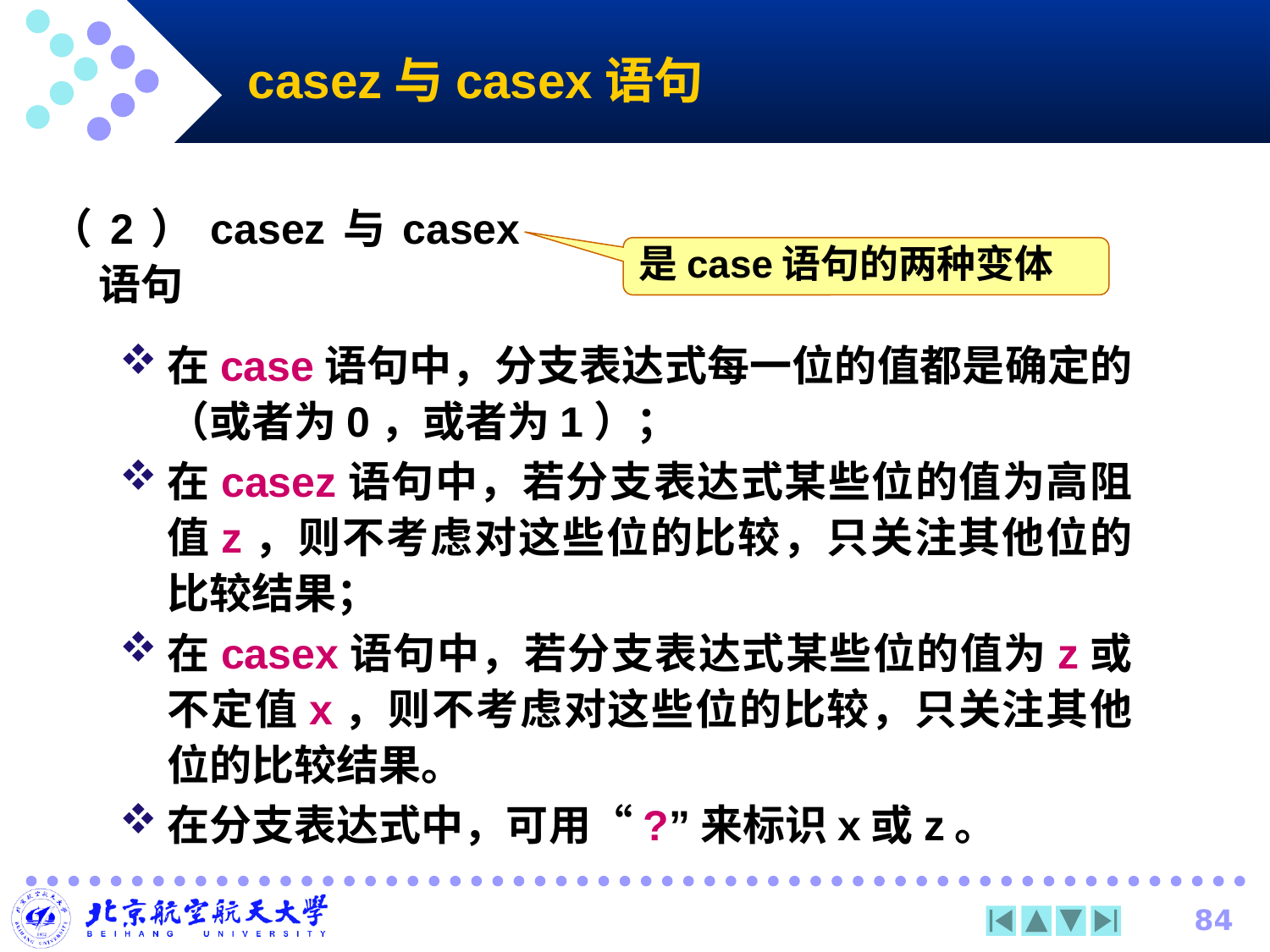

# casez与casex语句
（2）casez与casex语句
是case语句的两种变体
在case语句中，分支表达式每一位的值都是确定的（或者为0，或者为1）；
在casez语句中，若分支表达式某些位的值为高阻值z，则不考虑对这些位的比较，只关注其他位的比较结果；
在casex语句中，若分支表达式某些位的值为z或不定值x，则不考虑对这些位的比较，只关注其他位的比较结果。
在分支表达式中，可用“?”来标识x或z。

84